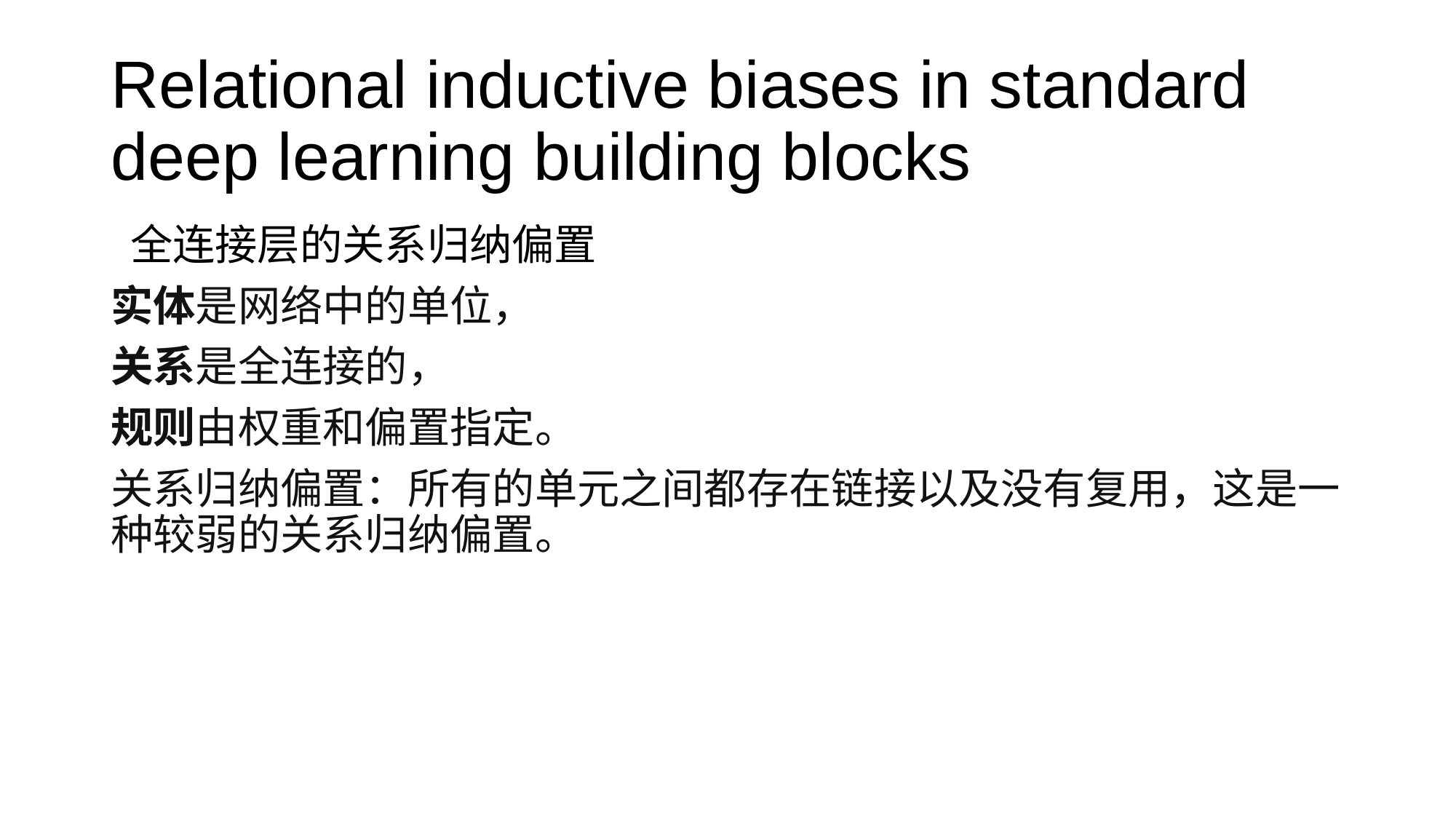

# Relational inductive biases in standard deep learning building blocks
 全连接层的关系归纳偏置
实体是网络中的单位，
关系是全连接的，
规则由权重和偏置指定。
关系归纳偏置：所有的单元之间都存在链接以及没有复用，这是一种较弱的关系归纳偏置。